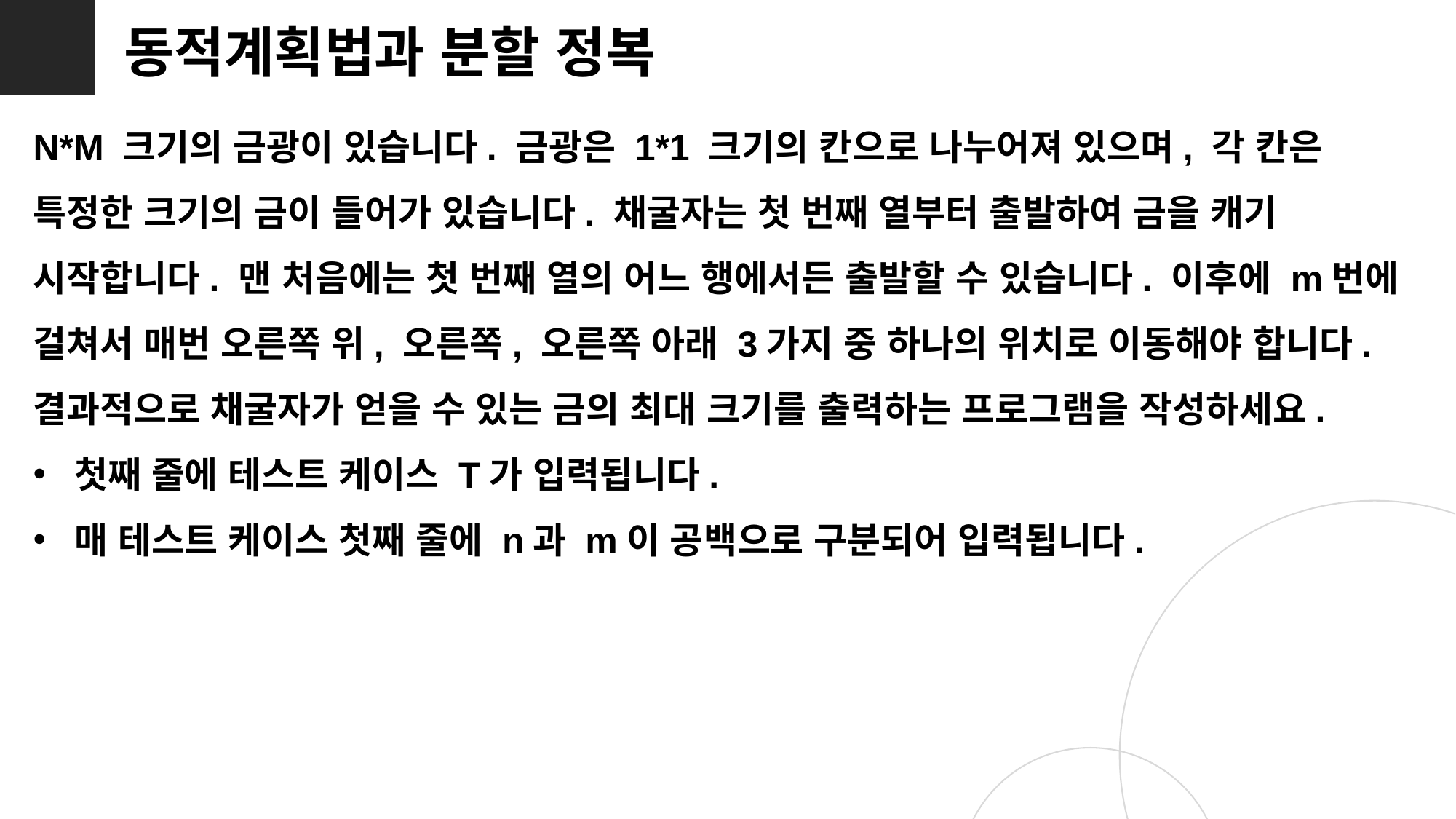

동적계획법과 분할 정복
N*M 크기의 금광이 있습니다. 금광은 1*1 크기의 칸으로 나누어져 있으며, 각 칸은 특정한 크기의 금이 들어가 있습니다. 채굴자는 첫 번째 열부터 출발하여 금을 캐기 시작합니다. 맨 처음에는 첫 번째 열의 어느 행에서든 출발할 수 있습니다. 이후에 m번에 걸쳐서 매번 오른쪽 위, 오른쪽, 오른쪽 아래 3가지 중 하나의 위치로 이동해야 합니다. 결과적으로 채굴자가 얻을 수 있는 금의 최대 크기를 출력하는 프로그램을 작성하세요.
첫째 줄에 테스트 케이스 T가 입력됩니다.
매 테스트 케이스 첫째 줄에 n과 m이 공백으로 구분되어 입력됩니다.